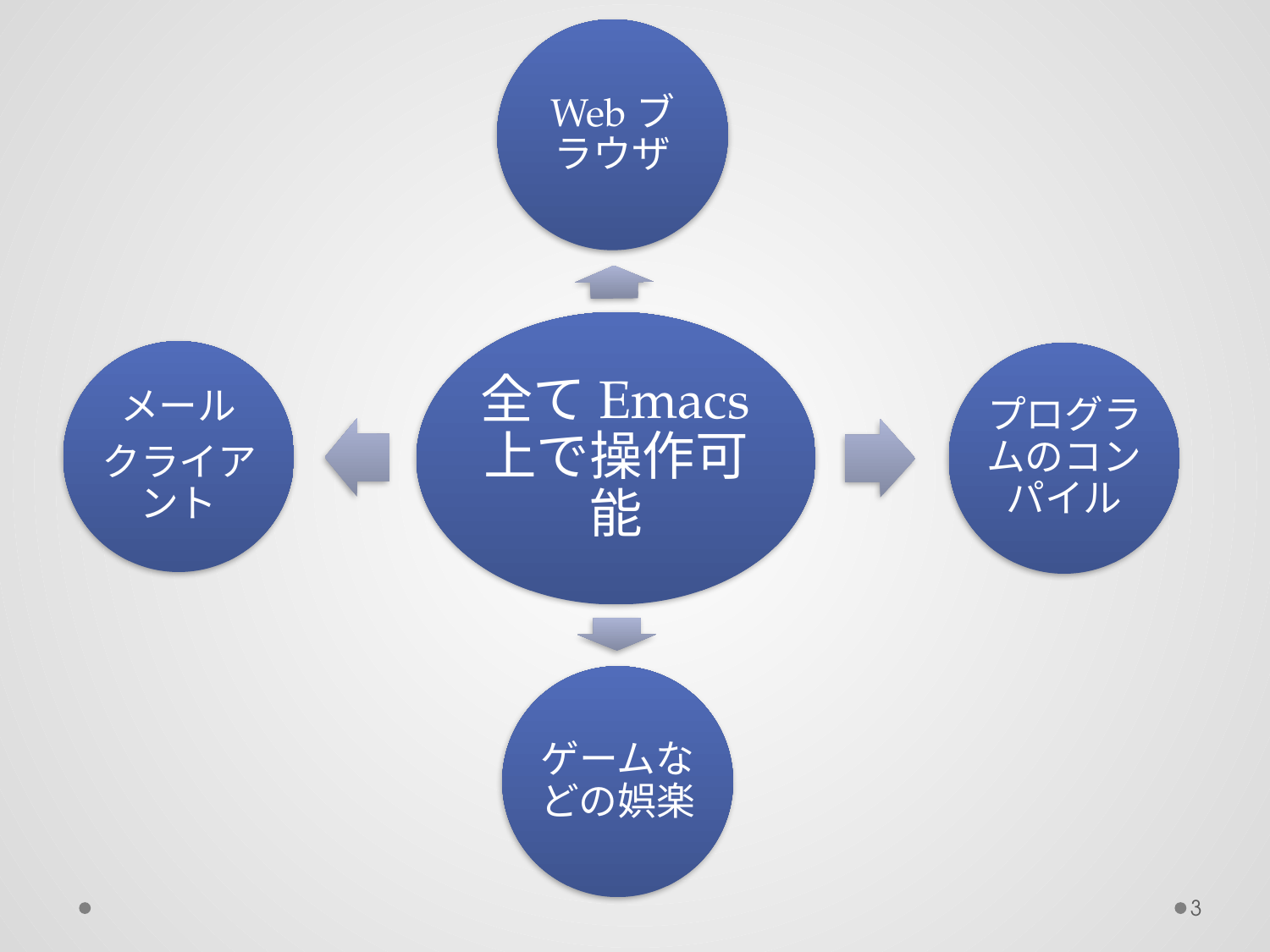

#
全てEmacs上で操作可能

Webブラウザ

プログラムのコンパイル

ゲームなどの娯楽

メール
クライアント
3